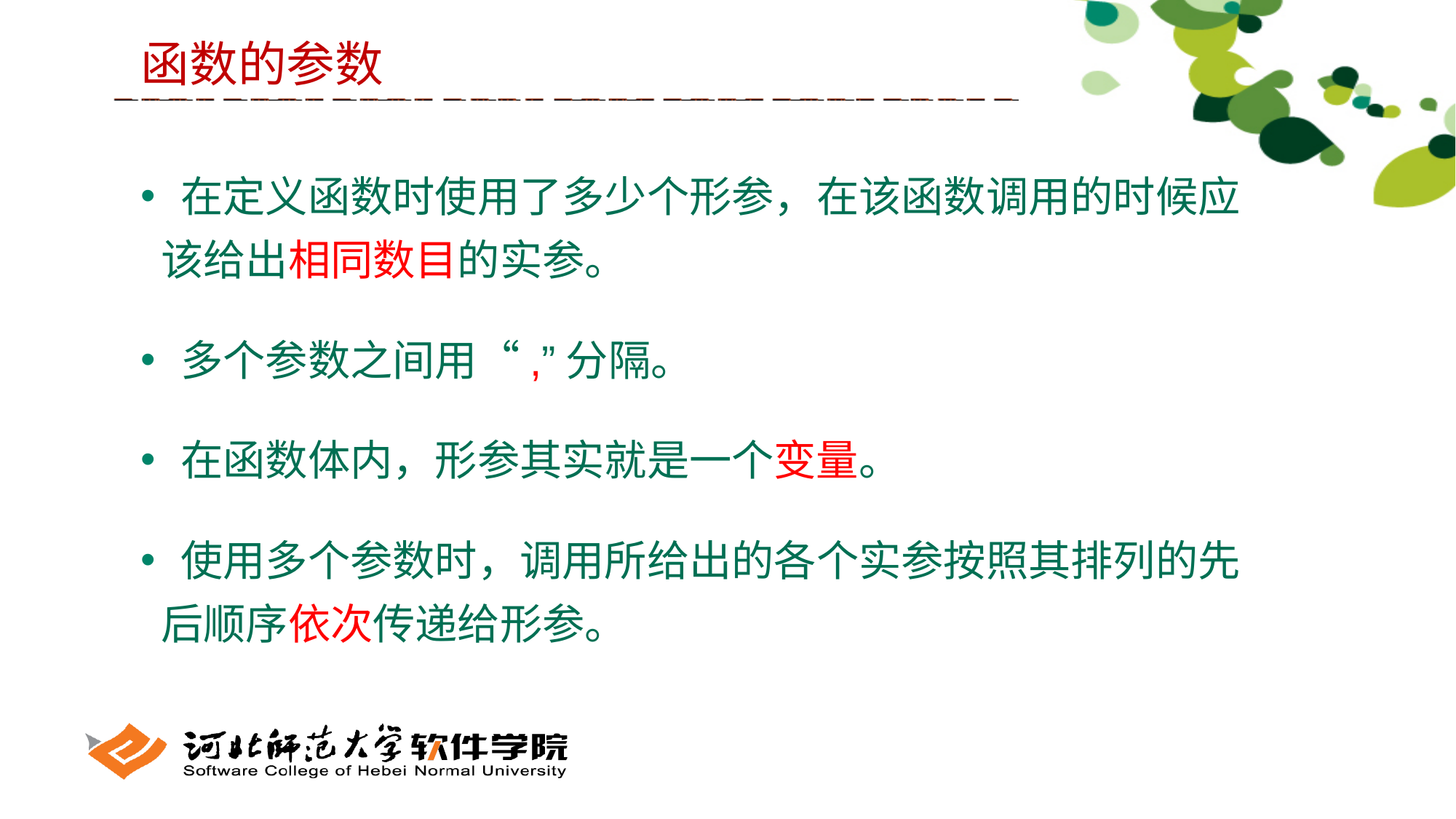

函数的参数
 在定义函数时使用了多少个形参，在该函数调用的时候应该给出相同数目的实参。
 多个参数之间用“,”分隔。
 在函数体内，形参其实就是一个变量。
 使用多个参数时，调用所给出的各个实参按照其排列的先后顺序依次传递给形参。